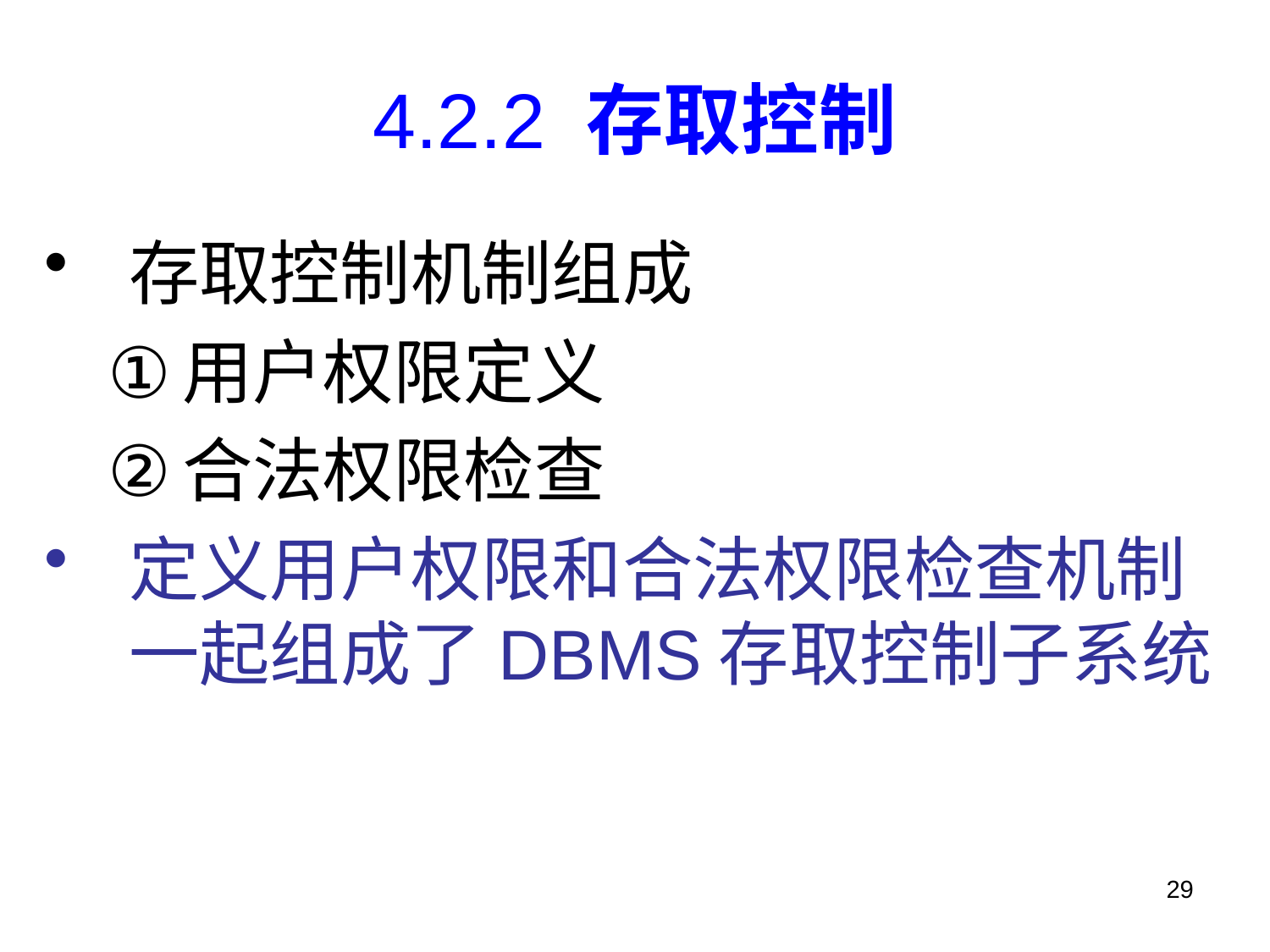

# 4.2.2 存取控制
存取控制机制组成
用户权限定义
合法权限检查
定义用户权限和合法权限检查机制一起组成了DBMS存取控制子系统
29